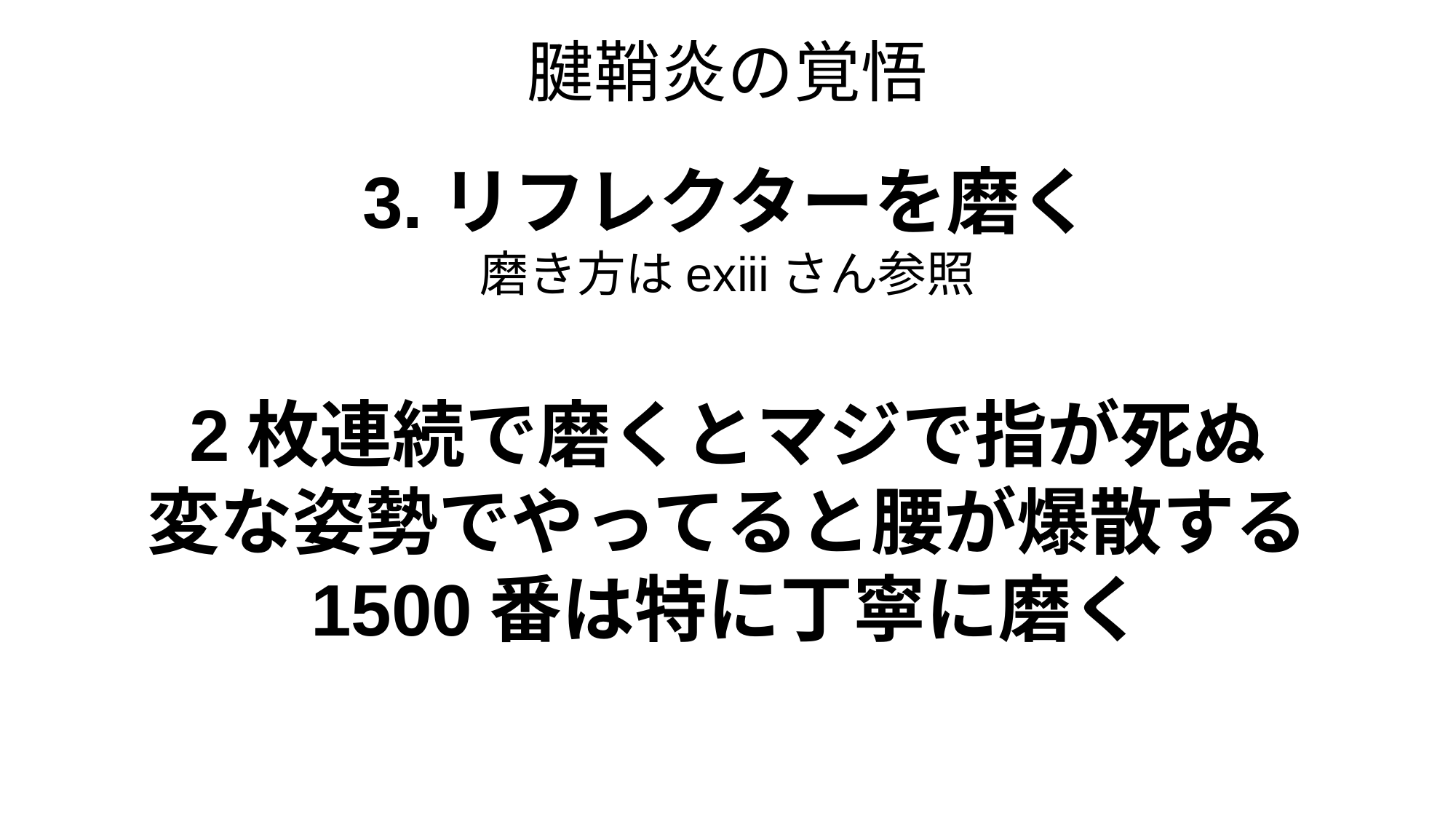

# 腱鞘炎の覚悟
3.リフレクターを磨く
磨き方はexiiiさん参照

2枚連続で磨くとマジで指が死ぬ
変な姿勢でやってると腰が爆散する
1500番は特に丁寧に磨く